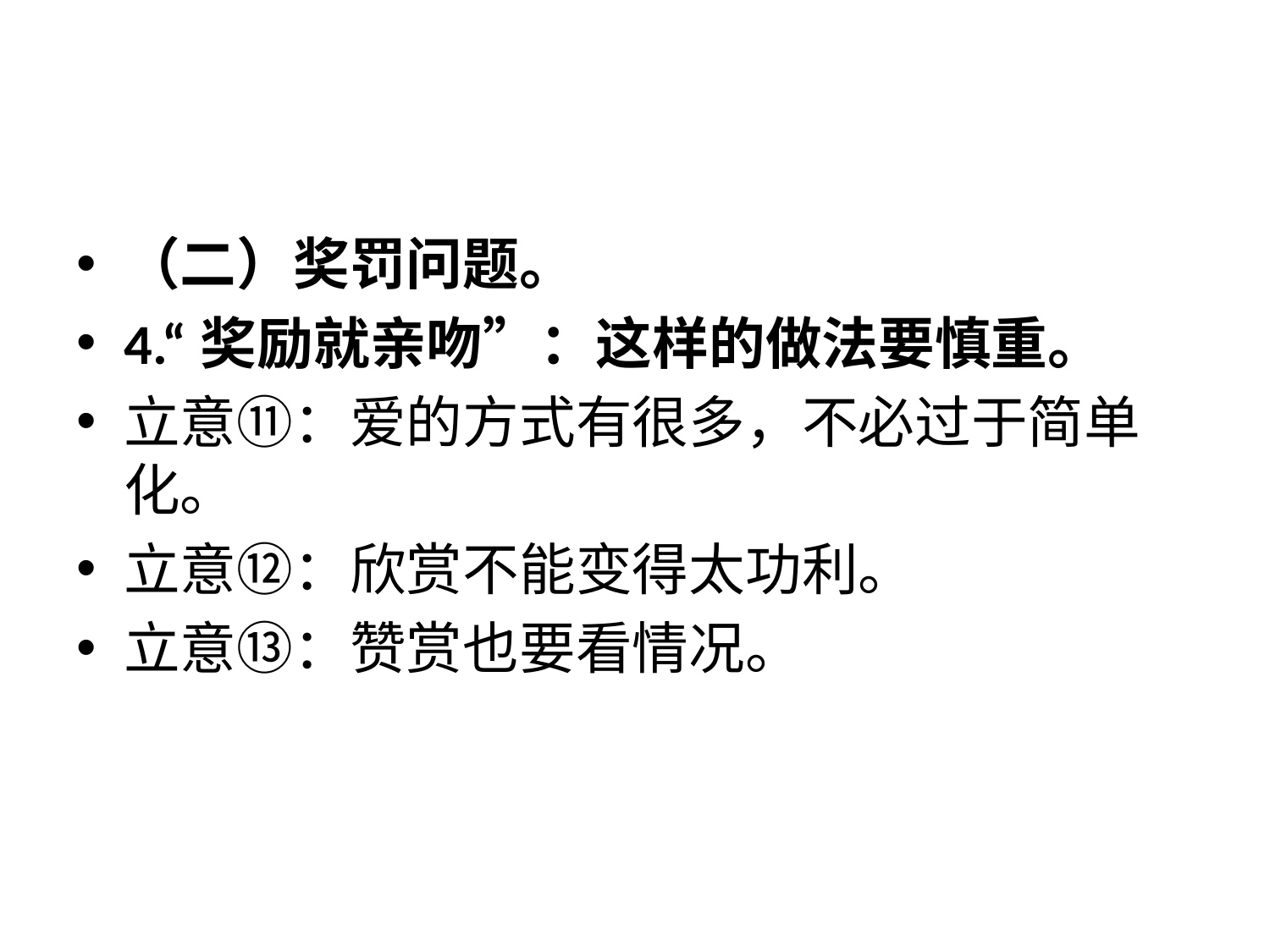

#
（二）奖罚问题。
4.“奖励就亲吻”：这样的做法要慎重。
立意⑪：爱的方式有很多，不必过于简单化。
立意⑫：欣赏不能变得太功利。
立意⑬：赞赏也要看情况。